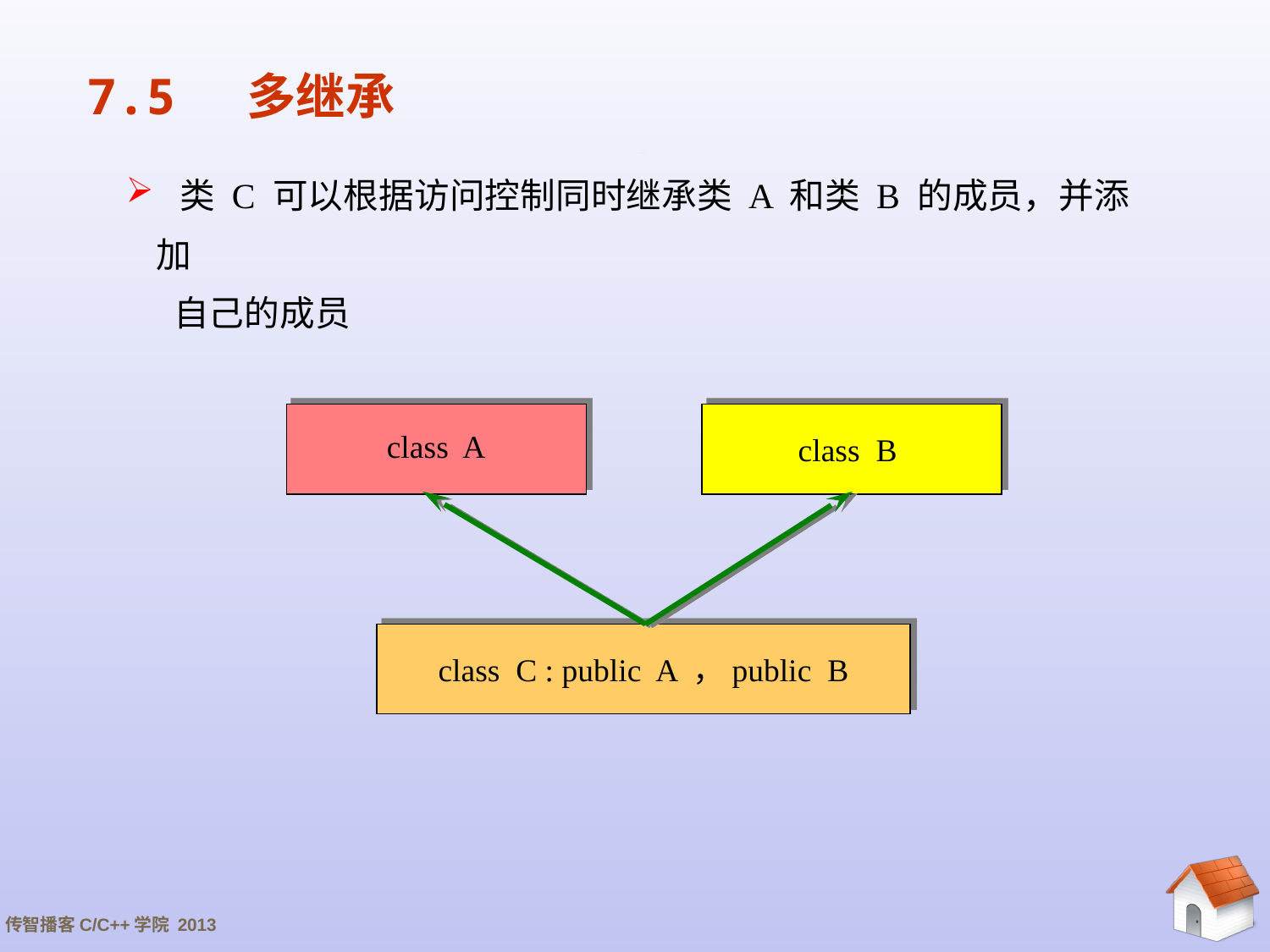

7.5  多继承
# 7.5  多继承
  类 C 可以根据访问控制同时继承类 A 和类 B 的成员，并添加
     自己的成员
class  A
class  B

class  C : public  A ，public  B